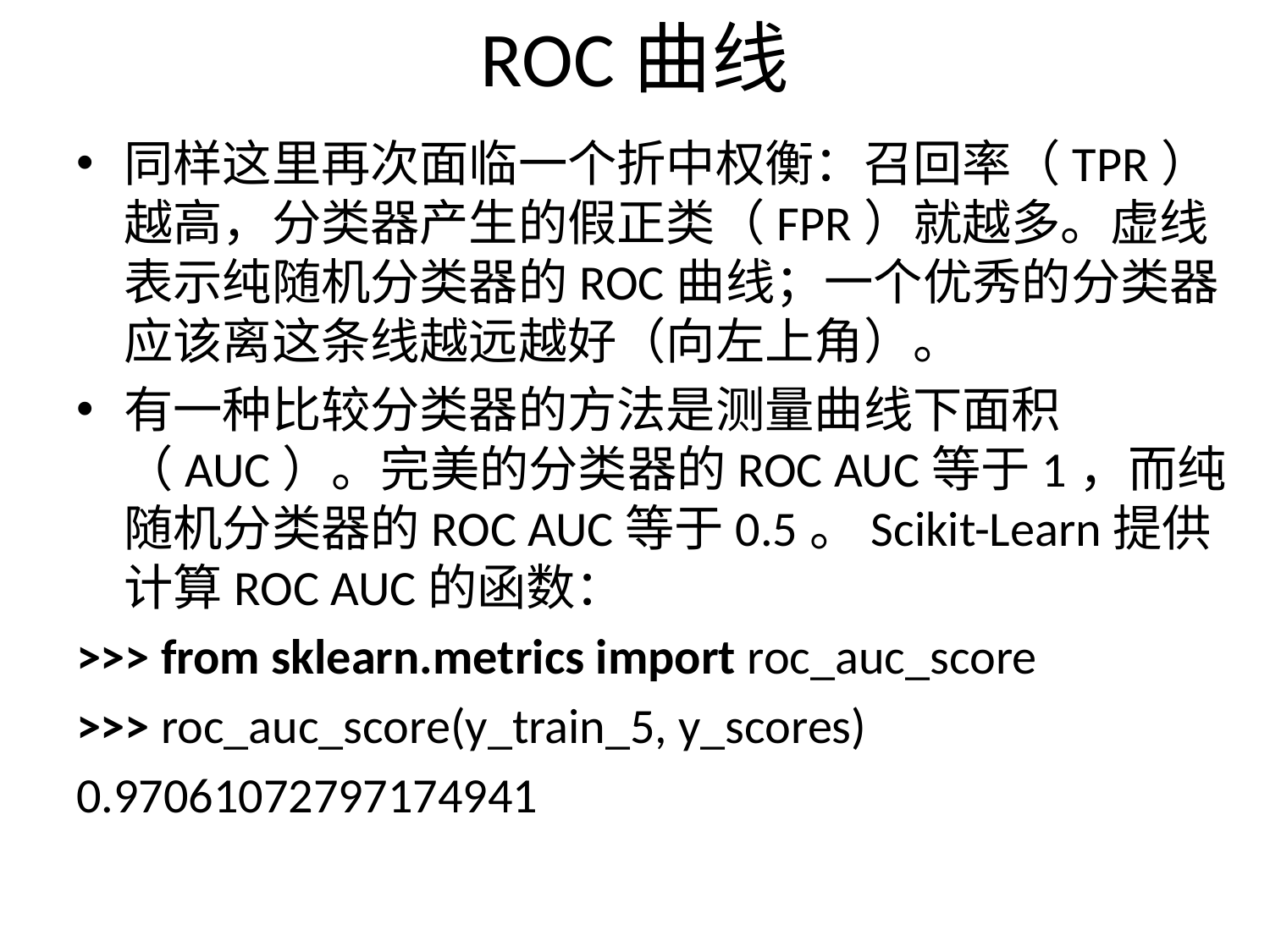

# ROC曲线
同样这里再次面临一个折中权衡：召回率（TPR）越高，分类器产生的假正类（FPR）就越多。虚线表示纯随机分类器的ROC曲线；一个优秀的分类器应该离这条线越远越好（向左上角）。
有一种比较分类器的方法是测量曲线下面积（AUC）。完美的分类器的ROC AUC等于1，而纯随机分类器的ROC AUC等于0.5。Scikit-Learn提供计算ROC AUC的函数：
>>> from sklearn.metrics import roc_auc_score
>>> roc_auc_score(y_train_5, y_scores)
0.97061072797174941